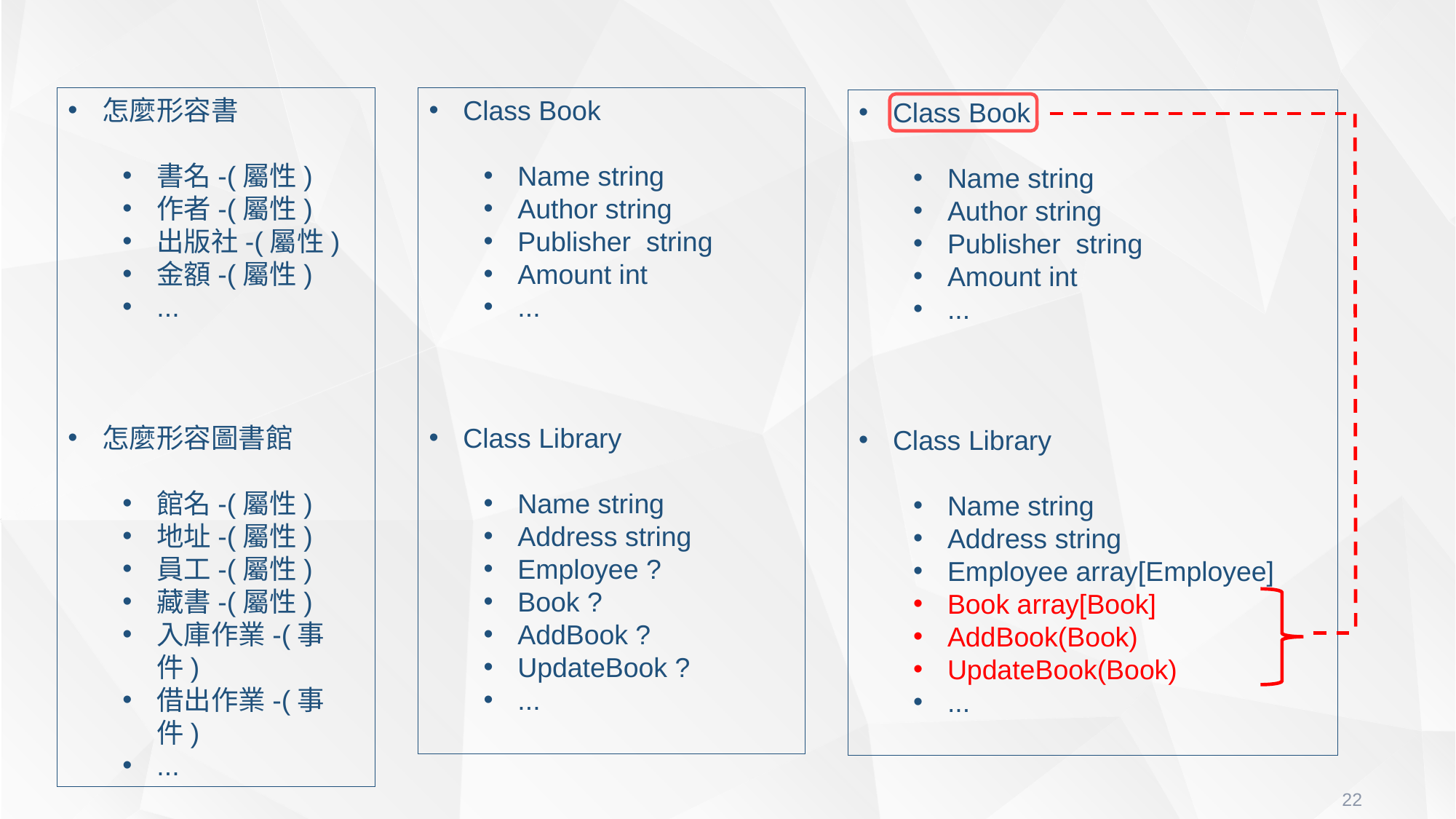

怎麼形容書

書名-(屬性)
作者-(屬性)
出版社-(屬性)
金額-(屬性)
...

怎麼形容圖書館

館名-(屬性)
地址-(屬性)
員工-(屬性)
藏書-(屬性)
入庫作業-(事件)
借出作業-(事件)
...
Class Book

Name string
Author string
Publisher  string
Amount int
...

Class Library

Name string
Address string
Employee ?
Book ?
AddBook ?
UpdateBook ?
...

Class Book

Name string
Author string
Publisher  string
Amount int
...

Class Library

Name string
Address string
Employee array[Employee]
Book array[Book]
AddBook(Book)
UpdateBook(Book)
...